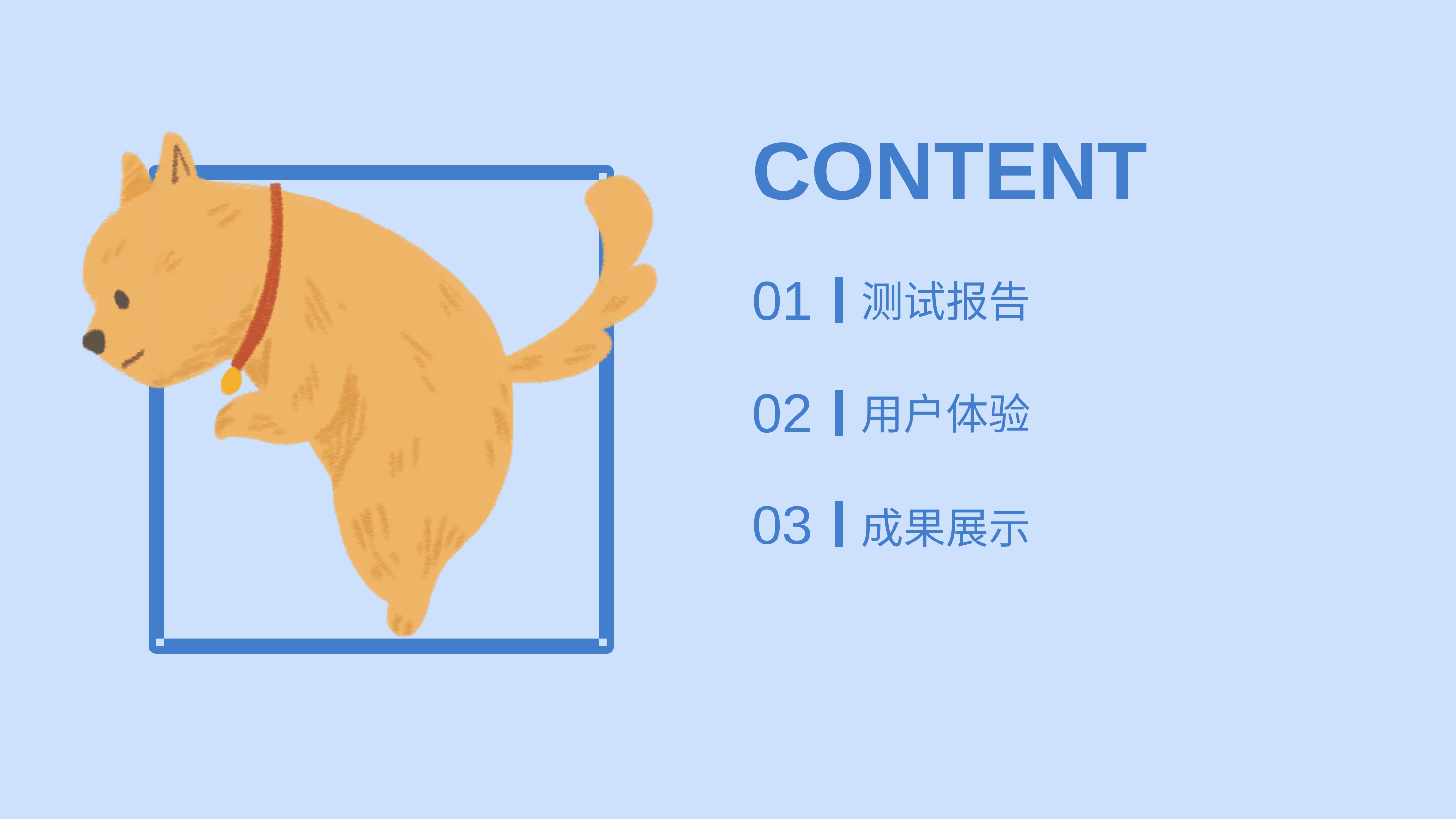

版权：咦派胡言
CONTENT

01
测试报告

02
用户体验

03

成果展示
版权：咦派胡言